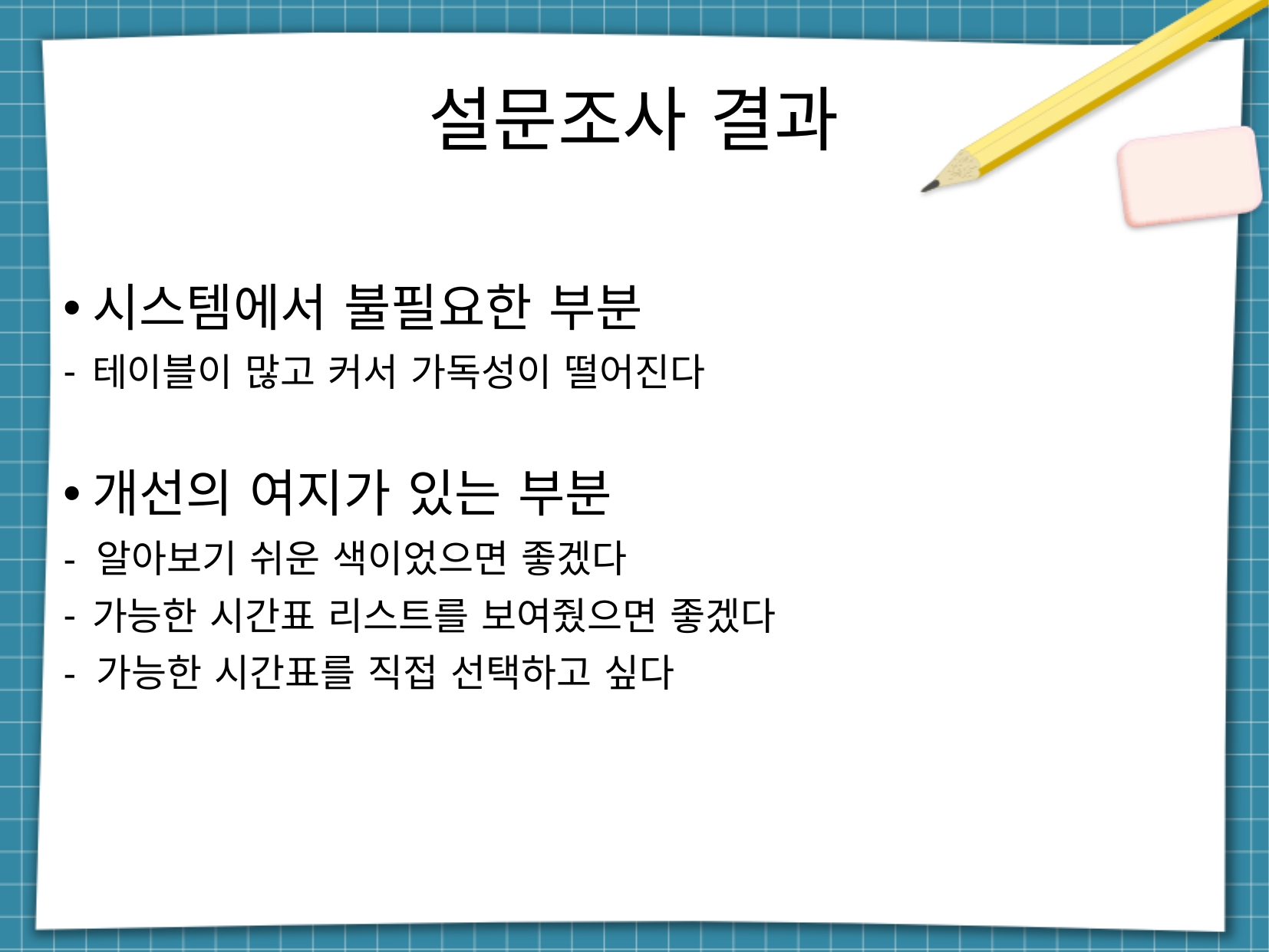

설문조사 결과
시스템에서 불필요한 부분
테이블이 많고 커서 가독성이 떨어진다

개선의 여지가 있는 부분
- 알아보기 쉬운 색이었으면 좋겠다
가능한 시간표 리스트를 보여줬으면 좋겠다
- 가능한 시간표를 직접 선택하고 싶다